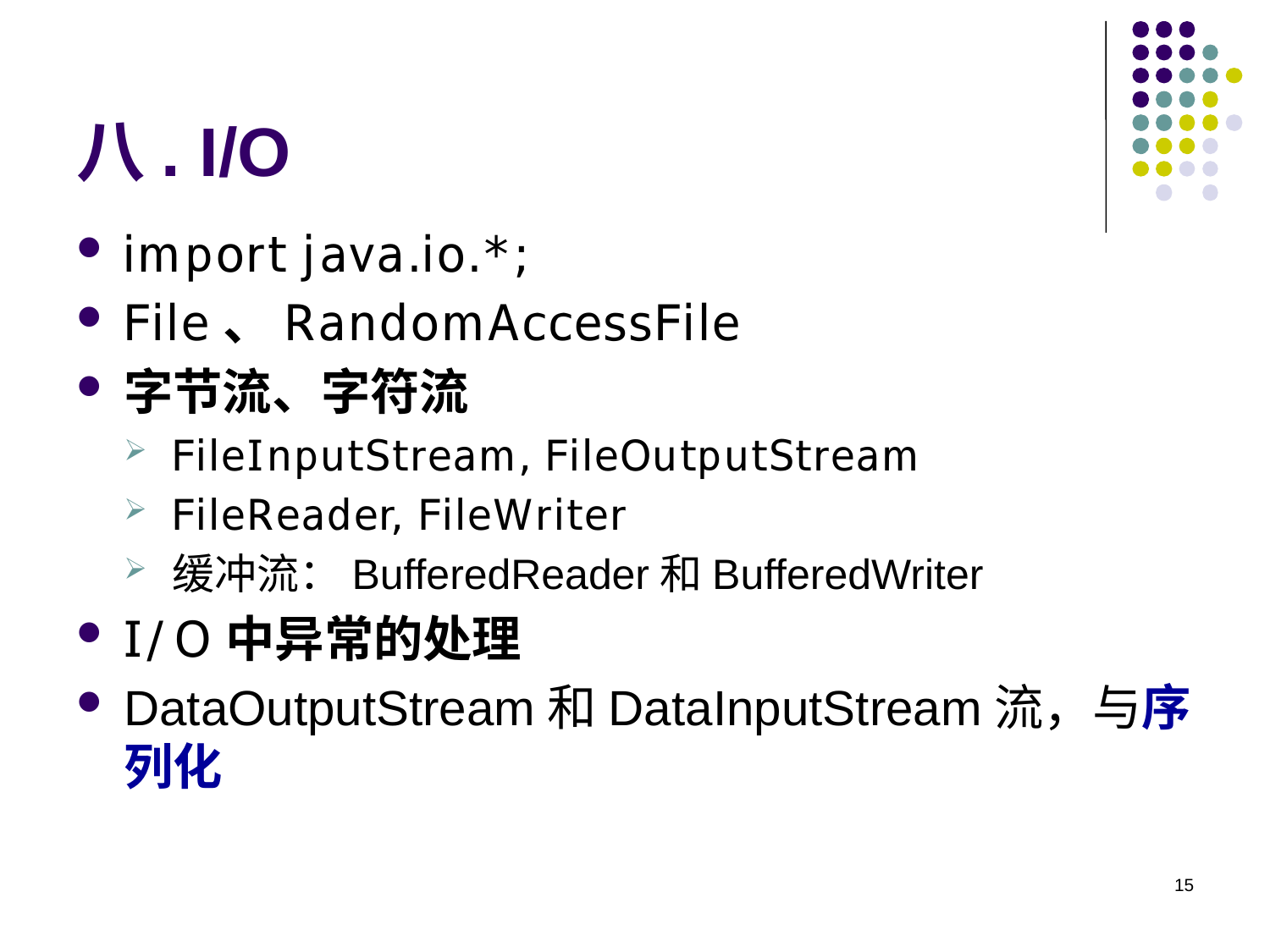

# 八. I/O
import java.io.*;
File、RandomAccessFile
字节流、字符流
FileInputStream, FileOutputStream
FileReader, FileWriter
缓冲流：BufferedReader和BufferedWriter
I/O中异常的处理
DataOutputStream和DataInputStream流，与序列化
15